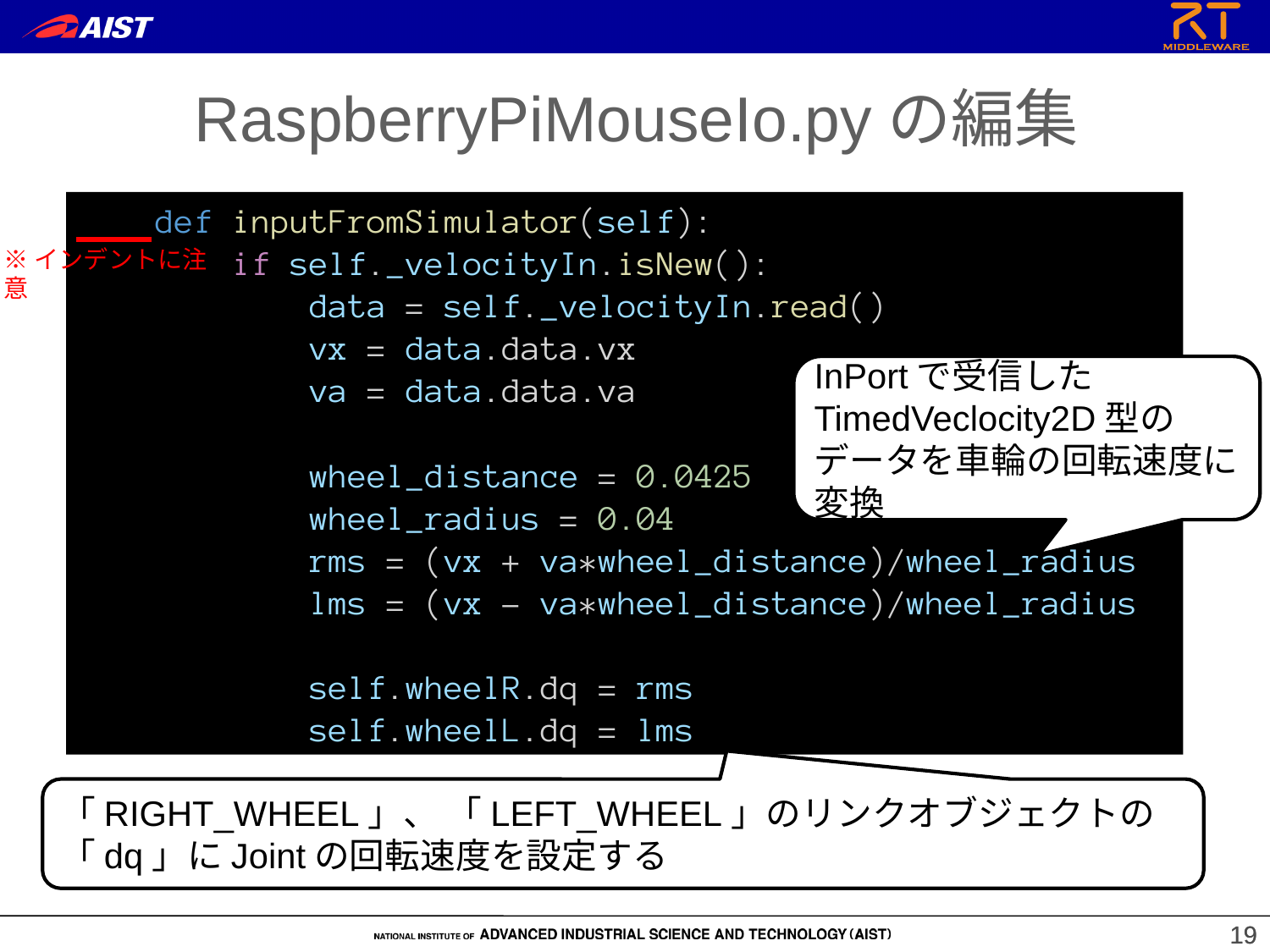

RaspberryPiMouseIo.pyの編集
    def inputFromSimulator(self):
        if self._velocityIn.isNew():
            data = self._velocityIn.read()
            vx = data.data.vx
            va = data.data.va
            wheel_distance = 0.0425
            wheel_radius = 0.04
            rms = (vx + va*wheel_distance)/wheel_radius
            lms = (vx - va*wheel_distance)/wheel_radius
            self.wheelR.dq = rms
            self.wheelL.dq = lms
※インデントに注意
InPortで受信したTimedVeclocity2D型のデータを車輪の回転速度に変換
「RIGHT_WHEEL」、 「LEFT_WHEEL」のリンクオブジェクトの「dq」にJointの回転速度を設定する
19
19